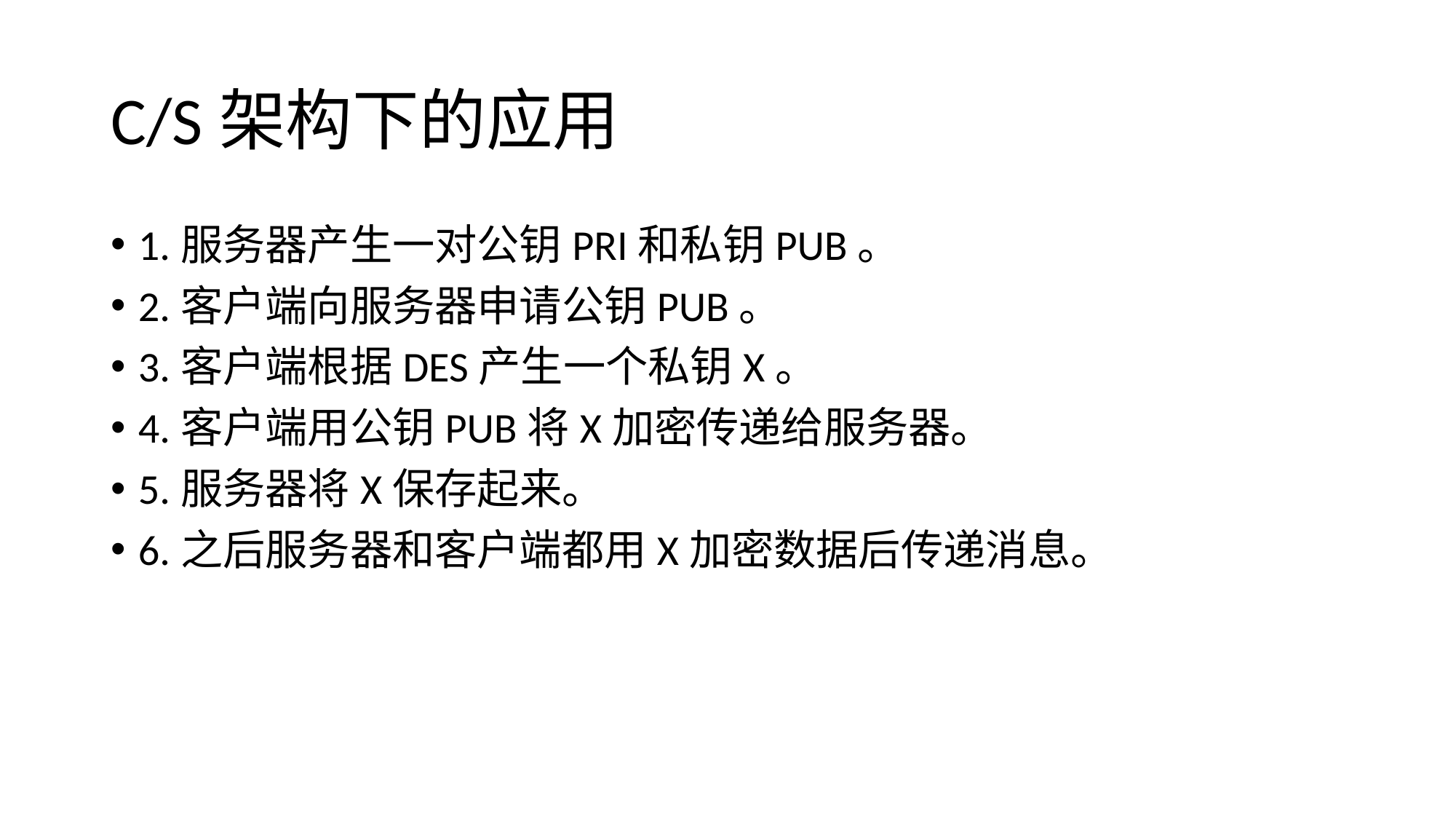

# C/S架构下的应用
1.服务器产生一对公钥PRI和私钥PUB。
2.客户端向服务器申请公钥PUB。
3.客户端根据DES产生一个私钥X。
4.客户端用公钥PUB将X加密传递给服务器。
5.服务器将X保存起来。
6.之后服务器和客户端都用X加密数据后传递消息。